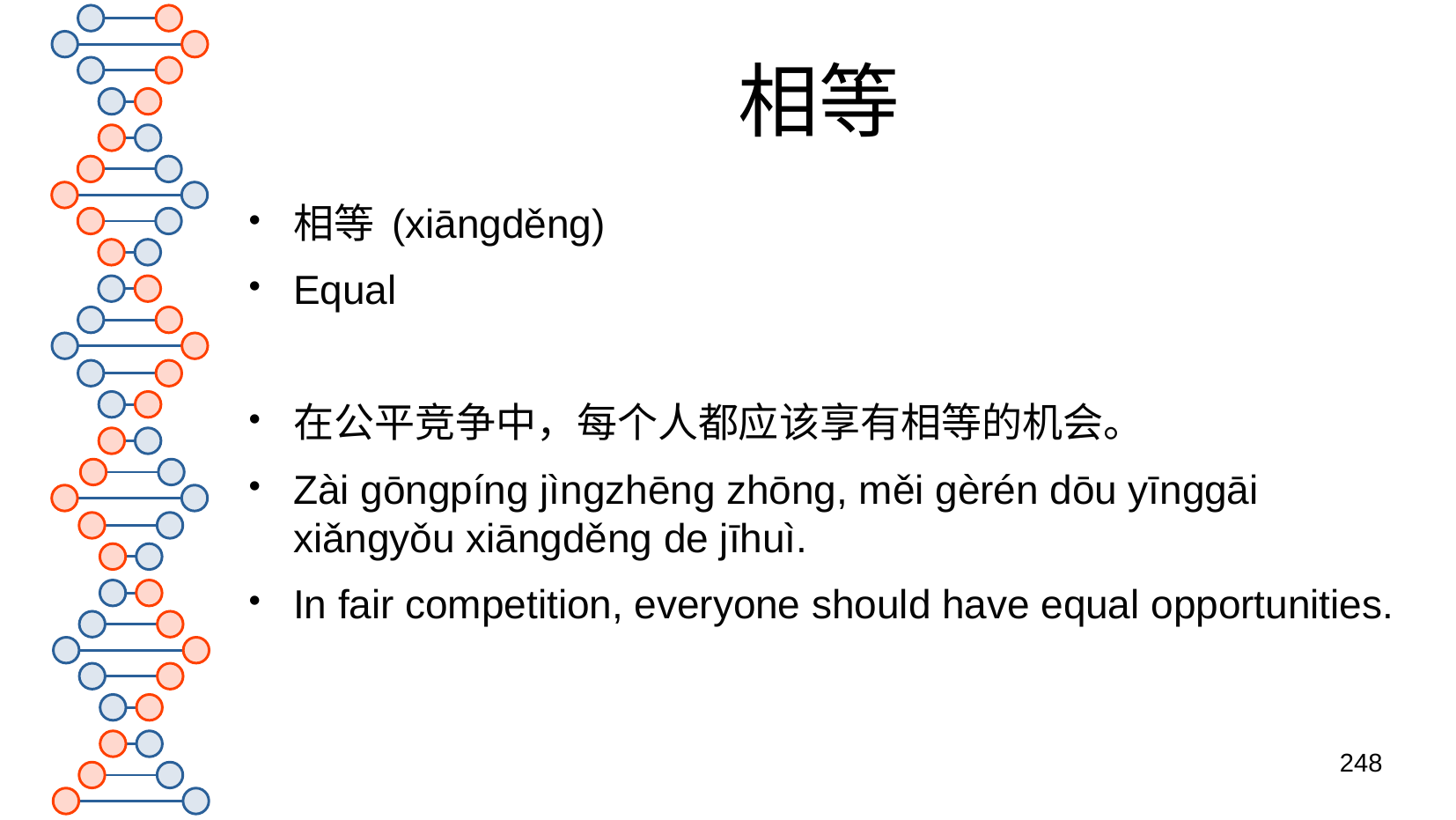

# 相等
相等 (xiāngděng)
Equal

在公平竞争中，每个人都应该享有相等的机会。
Zài gōngpíng jìngzhēng zhōng, měi gèrén dōu yīnggāi xiǎngyǒu xiāngděng de jīhuì.
In fair competition, everyone should have equal opportunities.

248